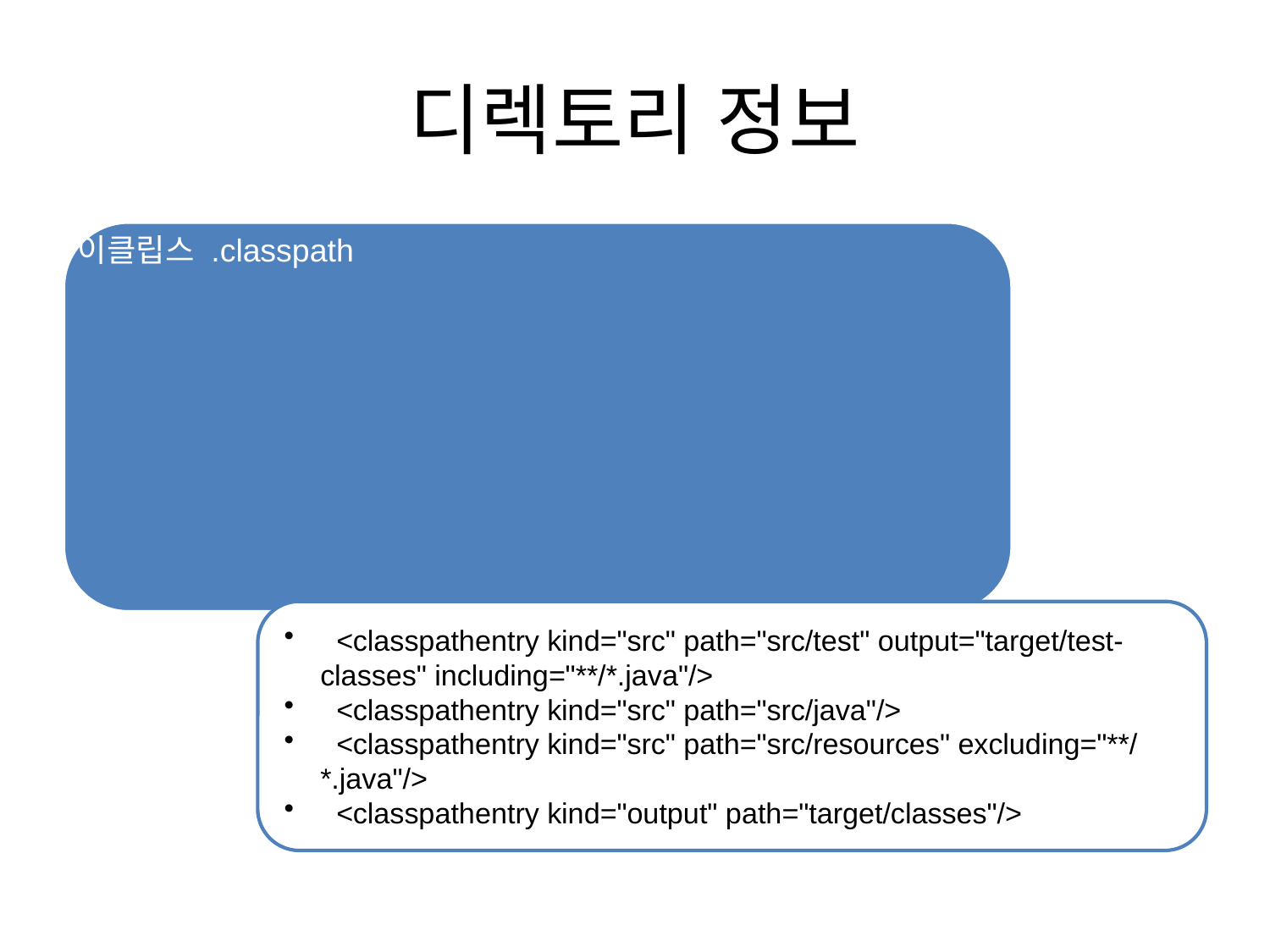

# 디렉토리 정보
이클립스 .classpath
  <classpathentry kind="src" path="src/test" output="target/test-classes" including="**/*.java"/>
  <classpathentry kind="src" path="src/java"/>
  <classpathentry kind="src" path="src/resources" excluding="**/*.java"/>
  <classpathentry kind="output" path="target/classes"/>